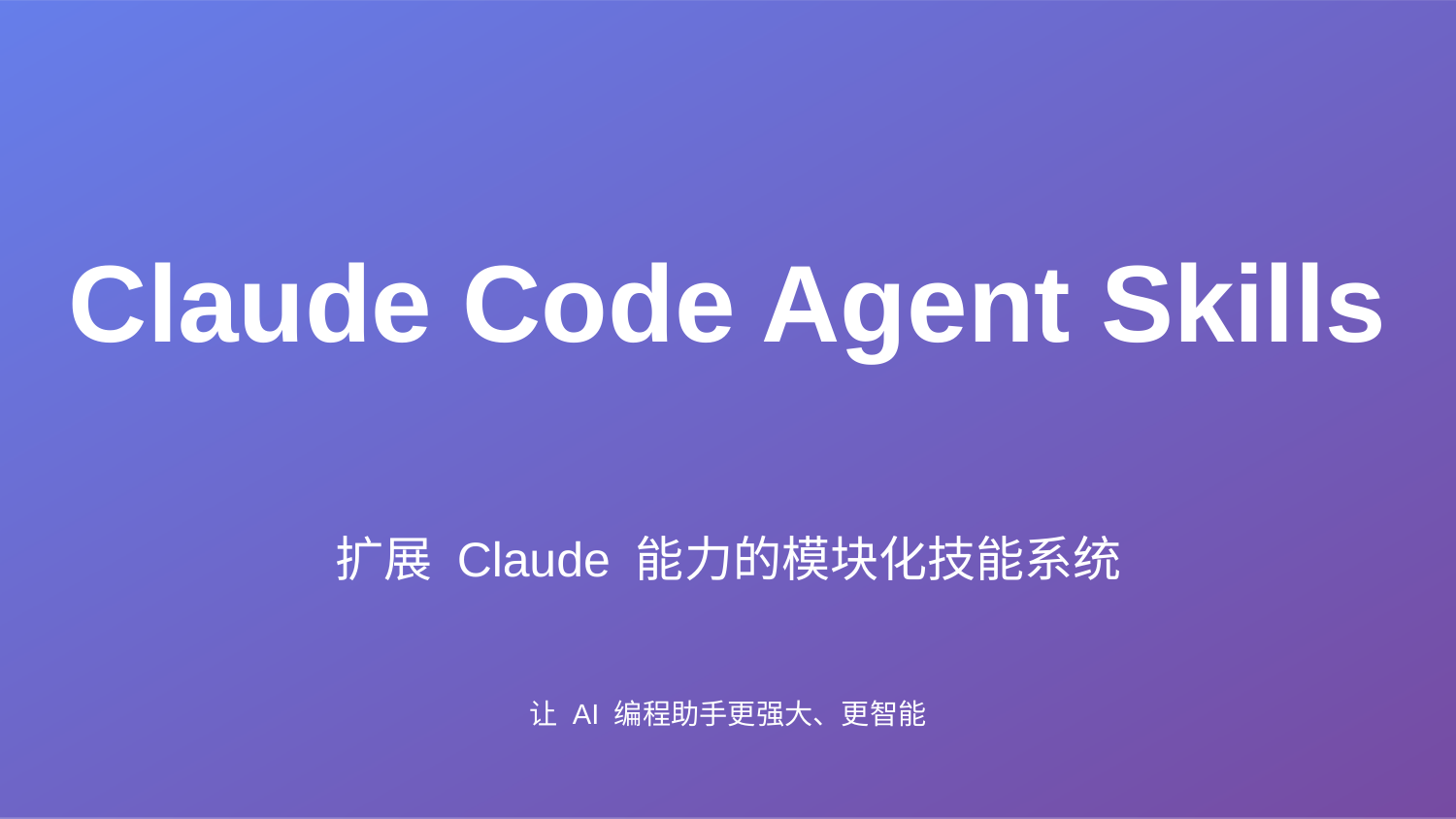

Claude Code Agent Skills
扩展 Claude 能力的模块化技能系统
让 AI 编程助手更强大、更智能